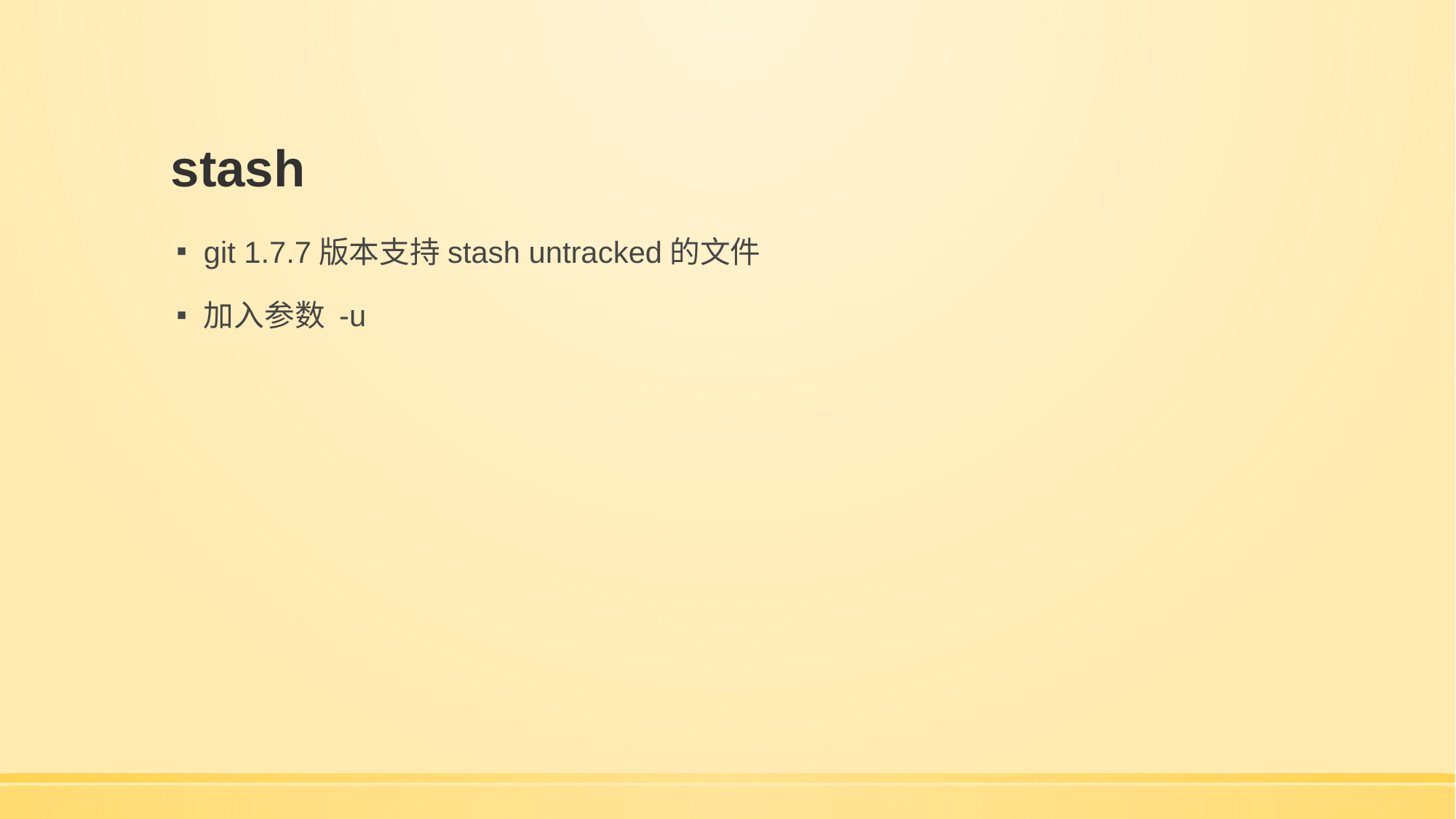

# stash
git 1.7.7版本支持stash untracked的文件
加入参数 -u